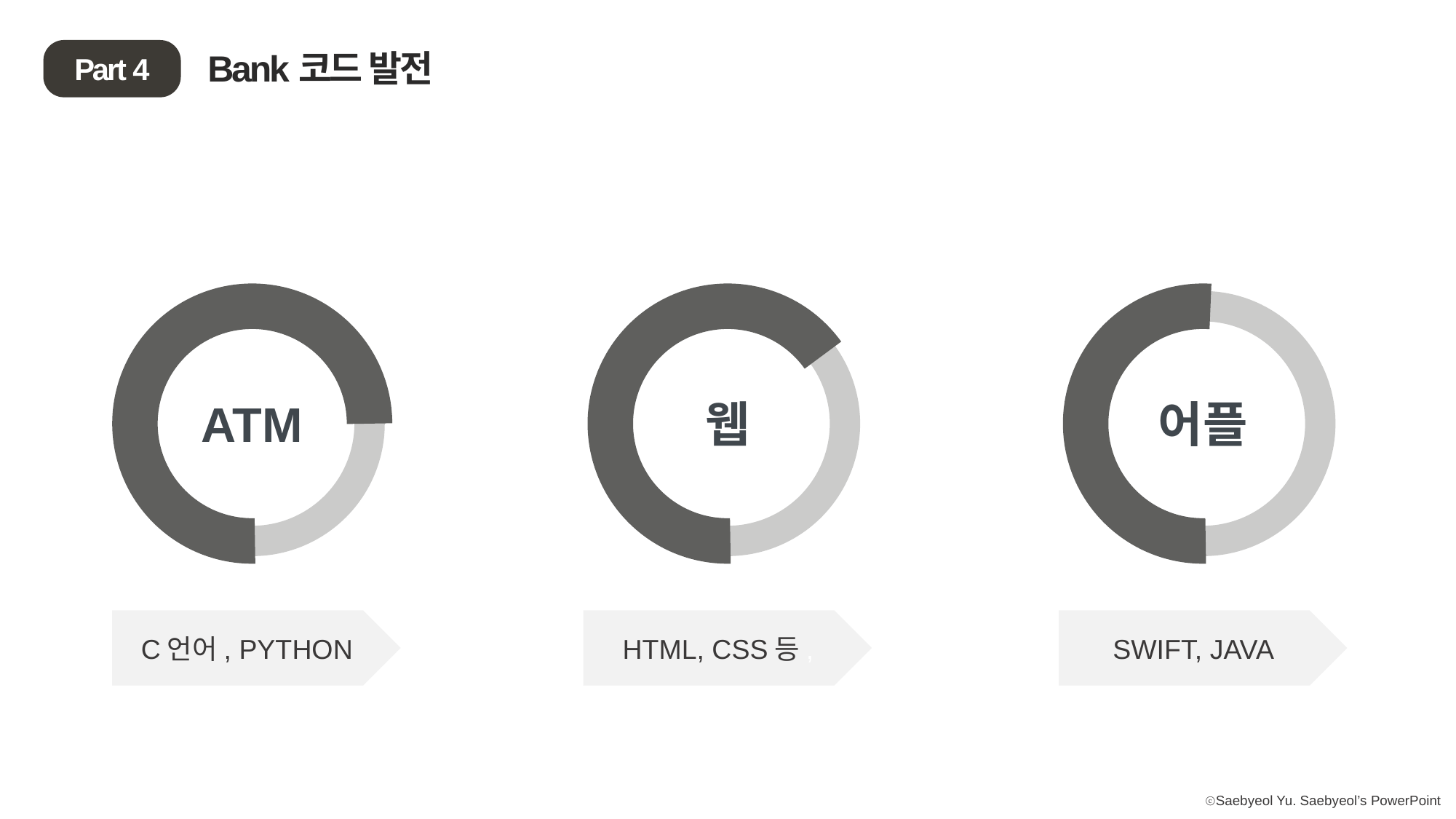

Bank코드 발전
Part 4

ATM
웹
어플
C언어, PYTHON
HTML, CSS등,
SWIFT, JAVA